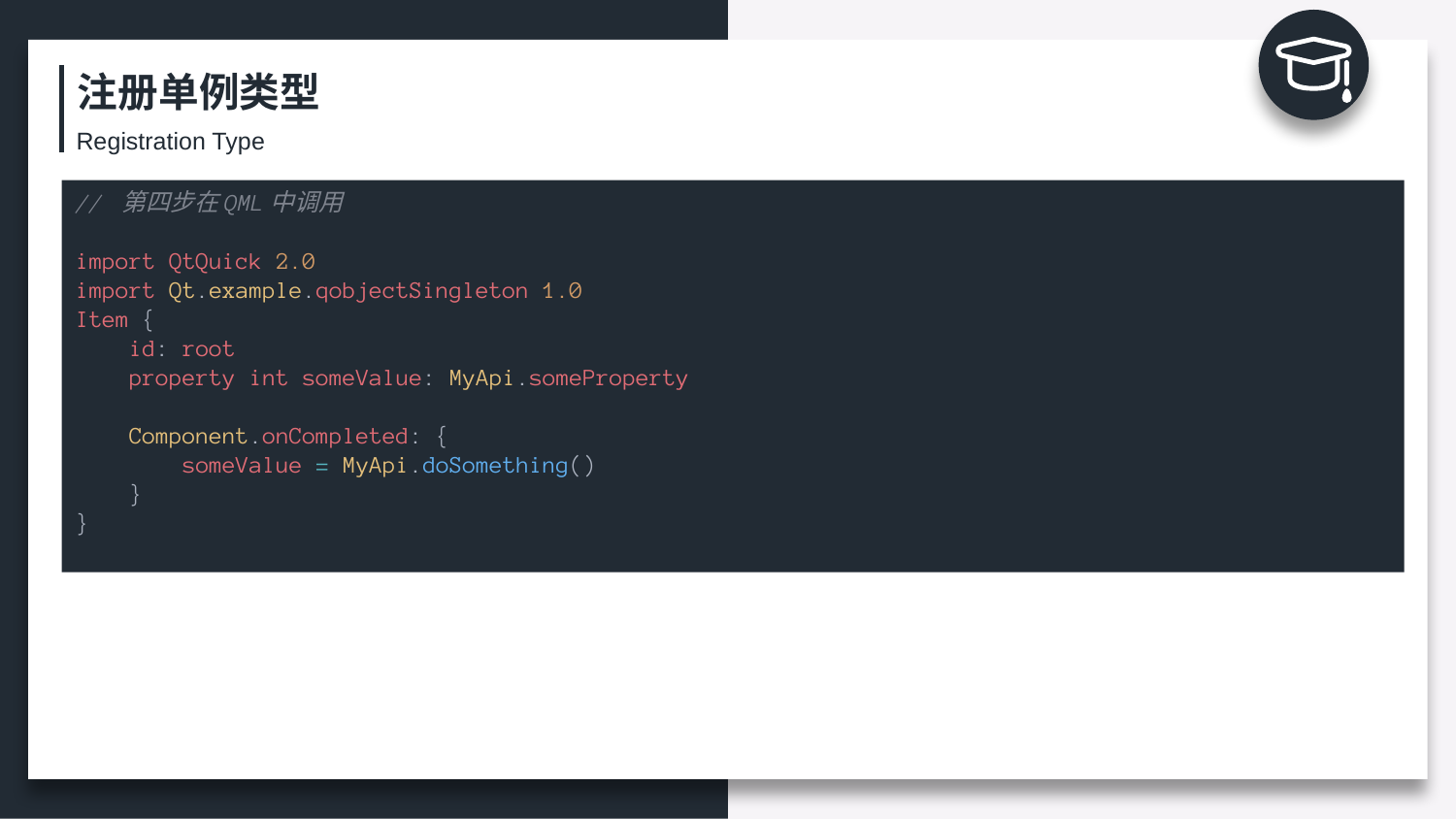

注册单例类型
Registration Type
// 第四步在QML中调用

import QtQuick 2.0
import Qt.example.qobjectSingleton 1.0
Item {
    id: root
    property int someValue: MyApi.someProperty
    Component.onCompleted: {
        someValue = MyApi.doSomething()
    }
}